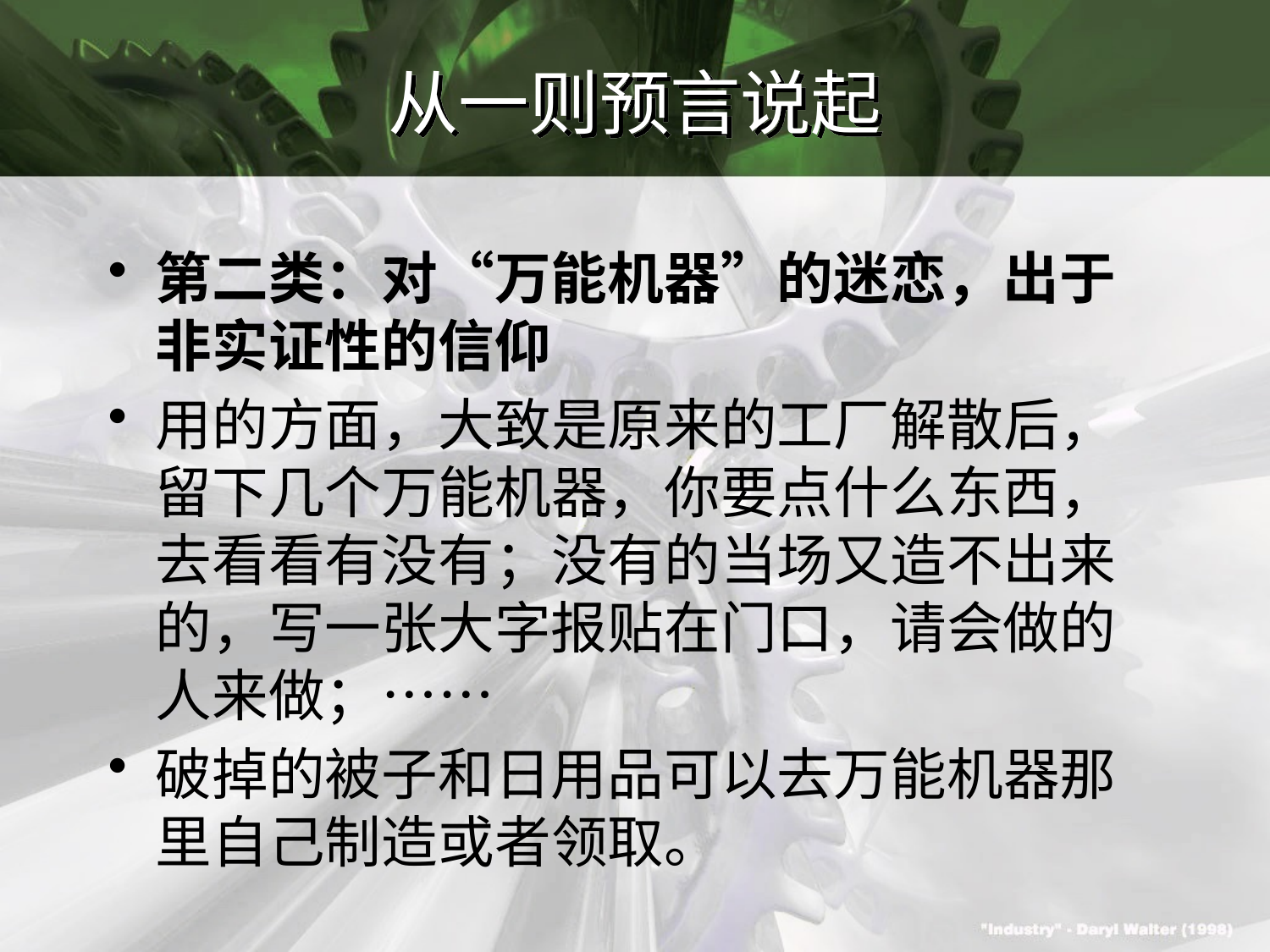

# 从一则预言说起
第二类：对“万能机器”的迷恋，出于非实证性的信仰
用的方面，大致是原来的工厂解散后，留下几个万能机器，你要点什么东西，去看看有没有；没有的当场又造不出来的，写一张大字报贴在门口，请会做的人来做；……
破掉的被子和日用品可以去万能机器那里自己制造或者领取。